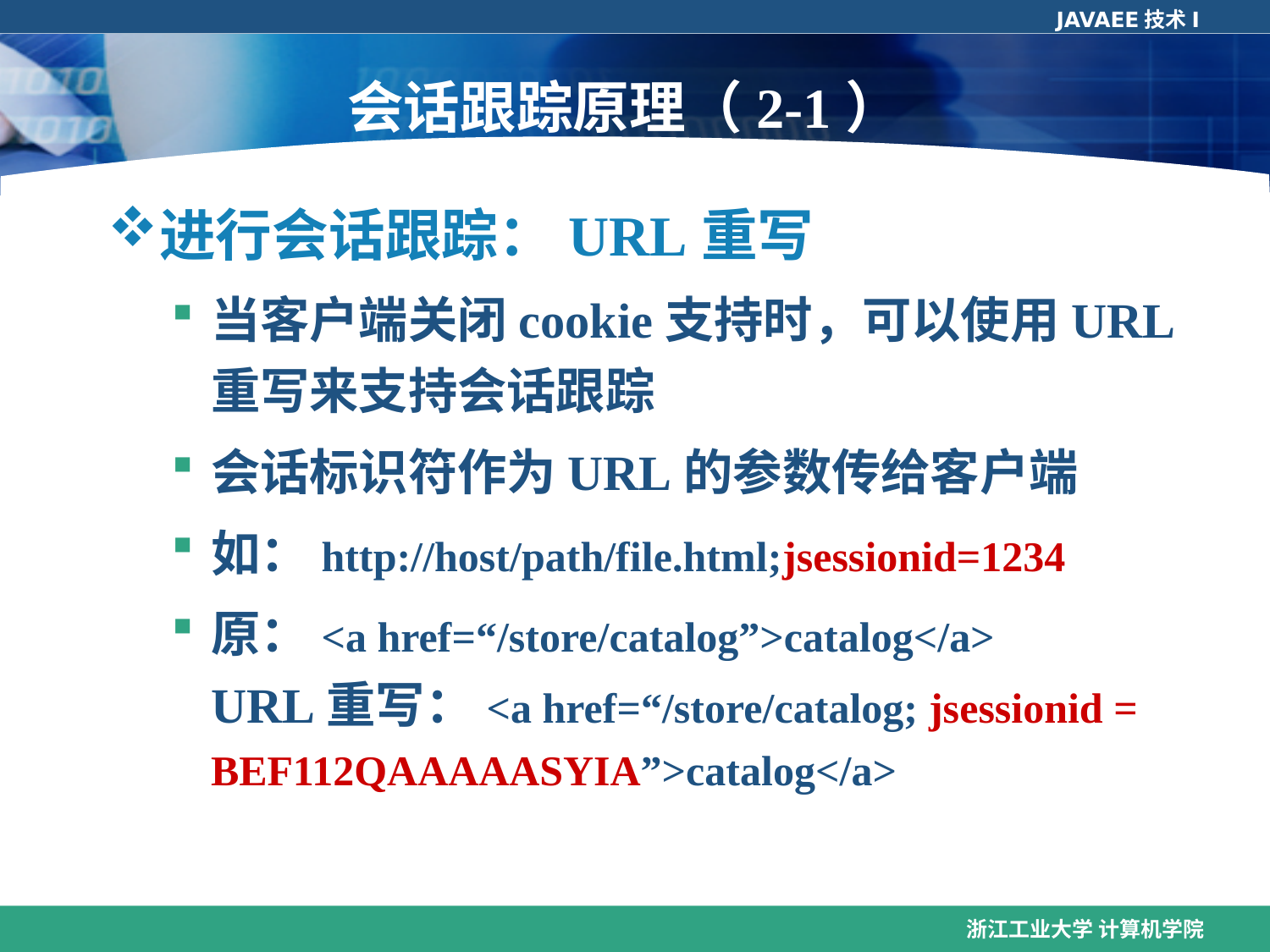

会话跟踪原理（2-1）
进行会话跟踪：URL重写
当客户端关闭cookie支持时，可以使用URL重写来支持会话跟踪
会话标识符作为URL的参数传给客户端
如：http://host/path/file.html;jsessionid=1234
原：<a href=“/store/catalog”>catalog</a>
URL重写：<a href=“/store/catalog; jsessionid = BEF112QAAAAASYIA”>catalog</a>